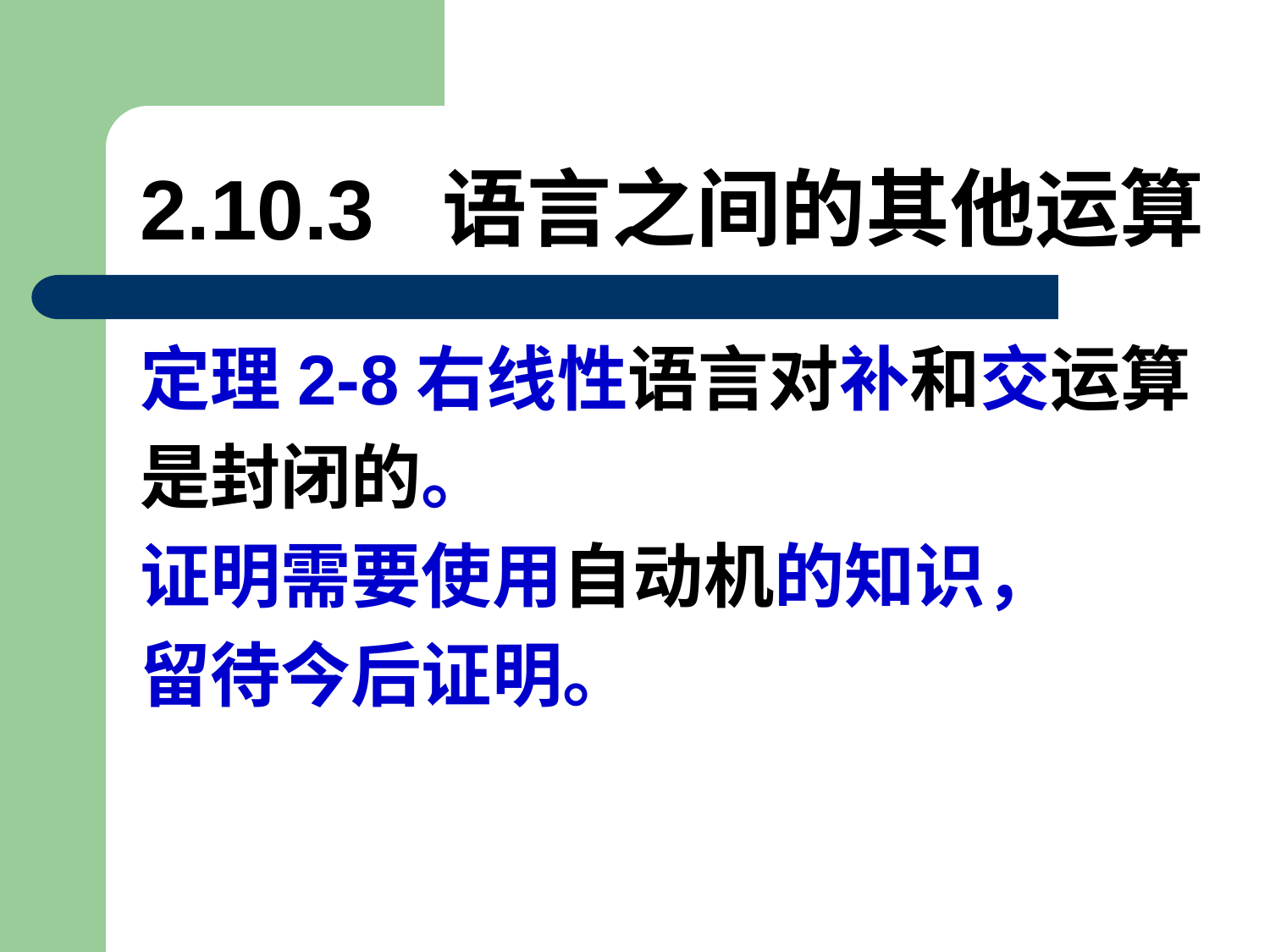

# 2.10.3  语言之间的其他运算
定理2-8右线性语言对补和交运算
是封闭的。
证明需要使用自动机的知识，
留待今后证明。